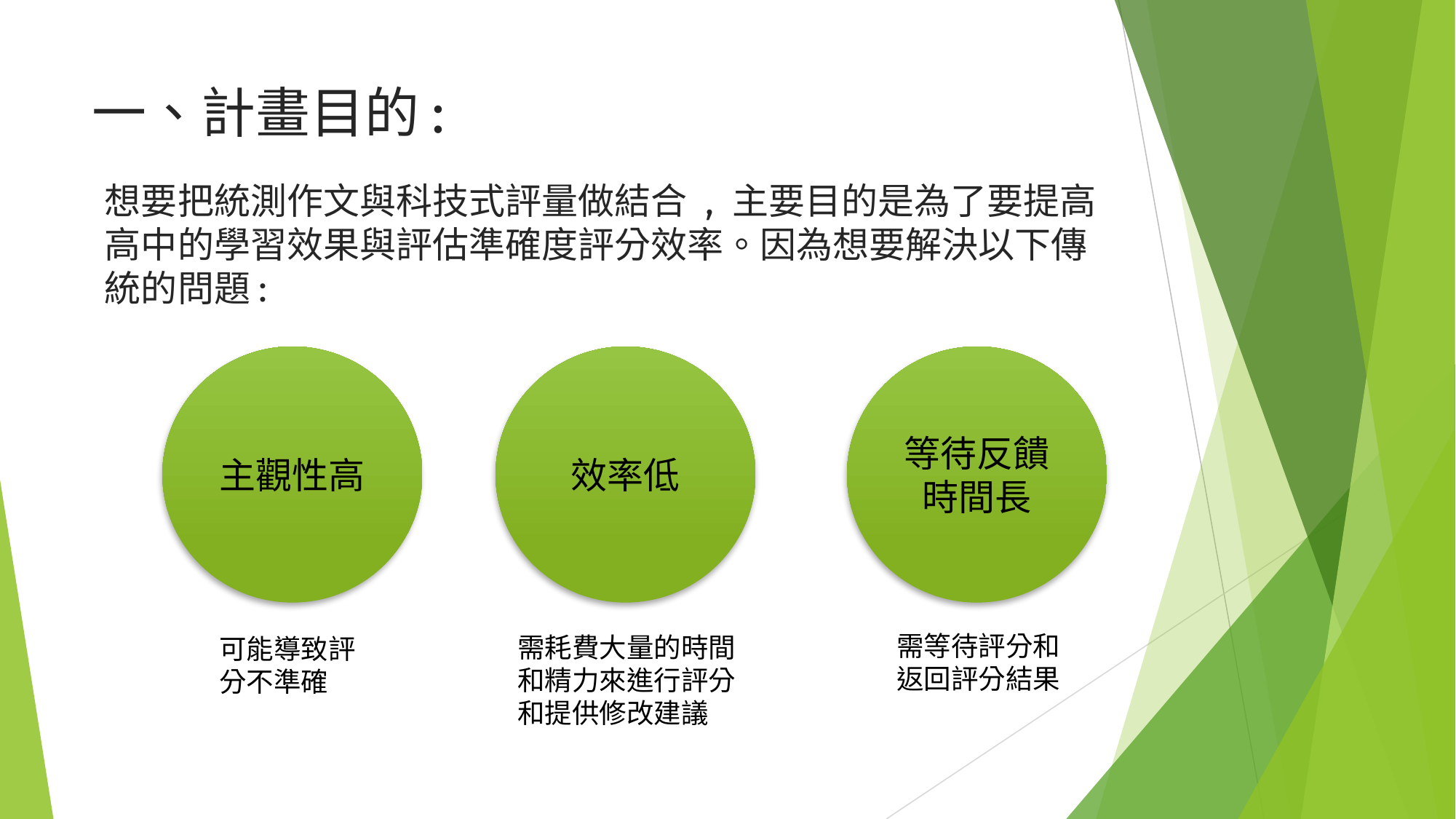

# 一、計畫目的:
想要把統測作文與科技式評量做結合 , 主要目的是為了要提高高中的學習效果與評估準確度評分效率。因為想要解決以下傳統的問題:

主觀性高
效率低
等待反饋時間長
需等待評分和返回評分結果
需耗費大量的時間和精力來進行評分和提供修改建議
可能導致評分不準確